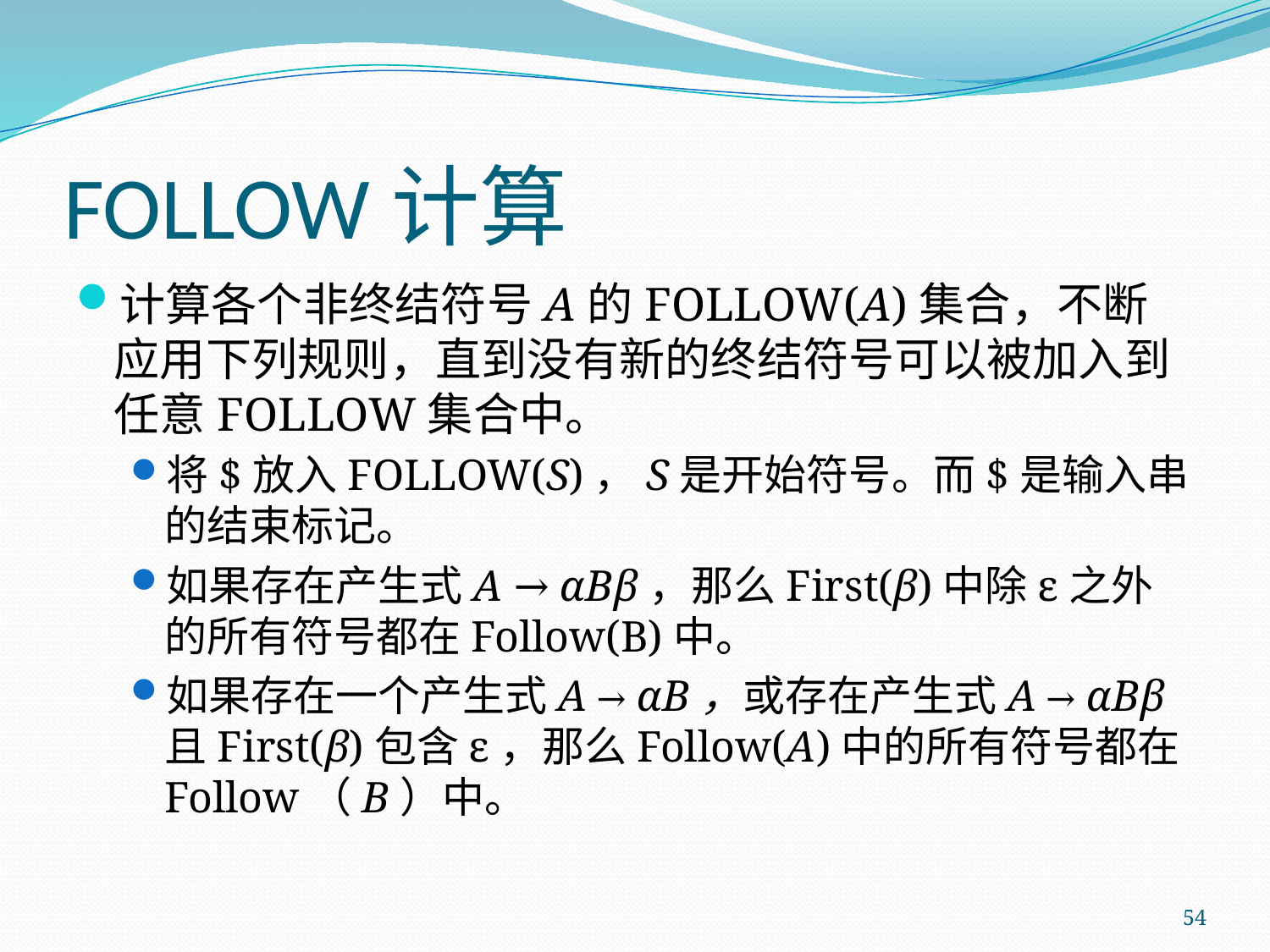

# FOLLOW计算
计算各个非终结符号A的FOLLOW(A)集合，不断应用下列规则，直到没有新的终结符号可以被加入到任意FOLLOW集合中。
将$放入FOLLOW(S)，S是开始符号。而$是输入串的结束标记。
如果存在产生式A → αBβ，那么First(β)中除ε之外的所有符号都在Follow(B)中。
如果存在一个产生式A → αB，或存在产生式A → αBβ且First(β)包含ε，那么Follow(A)中的所有符号都在Follow（B）中。
54